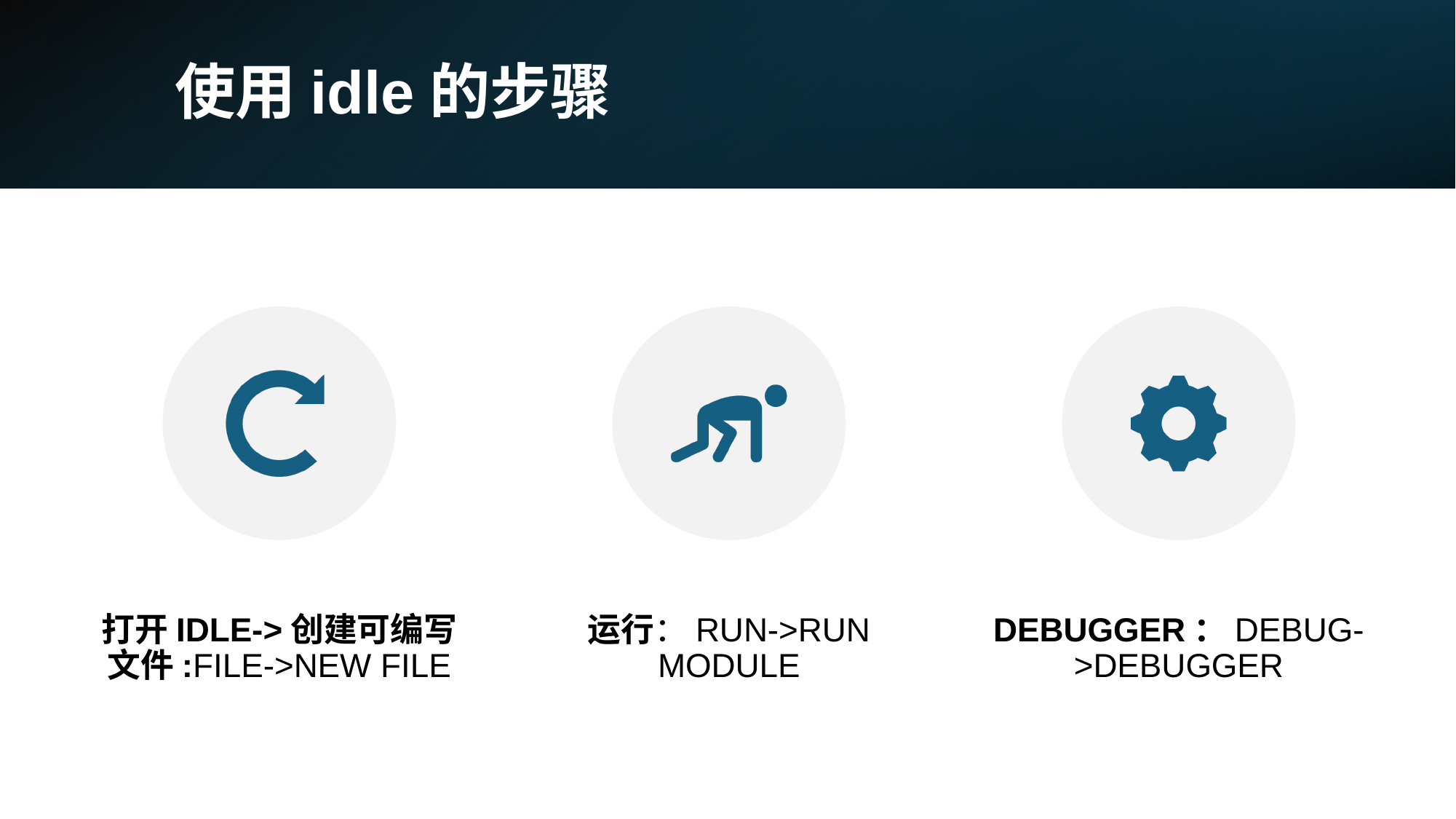

# 使用idle的步骤
打开idle->创建可编写文件:File->new file
运行：run->run module
Debugger：debug->debugger